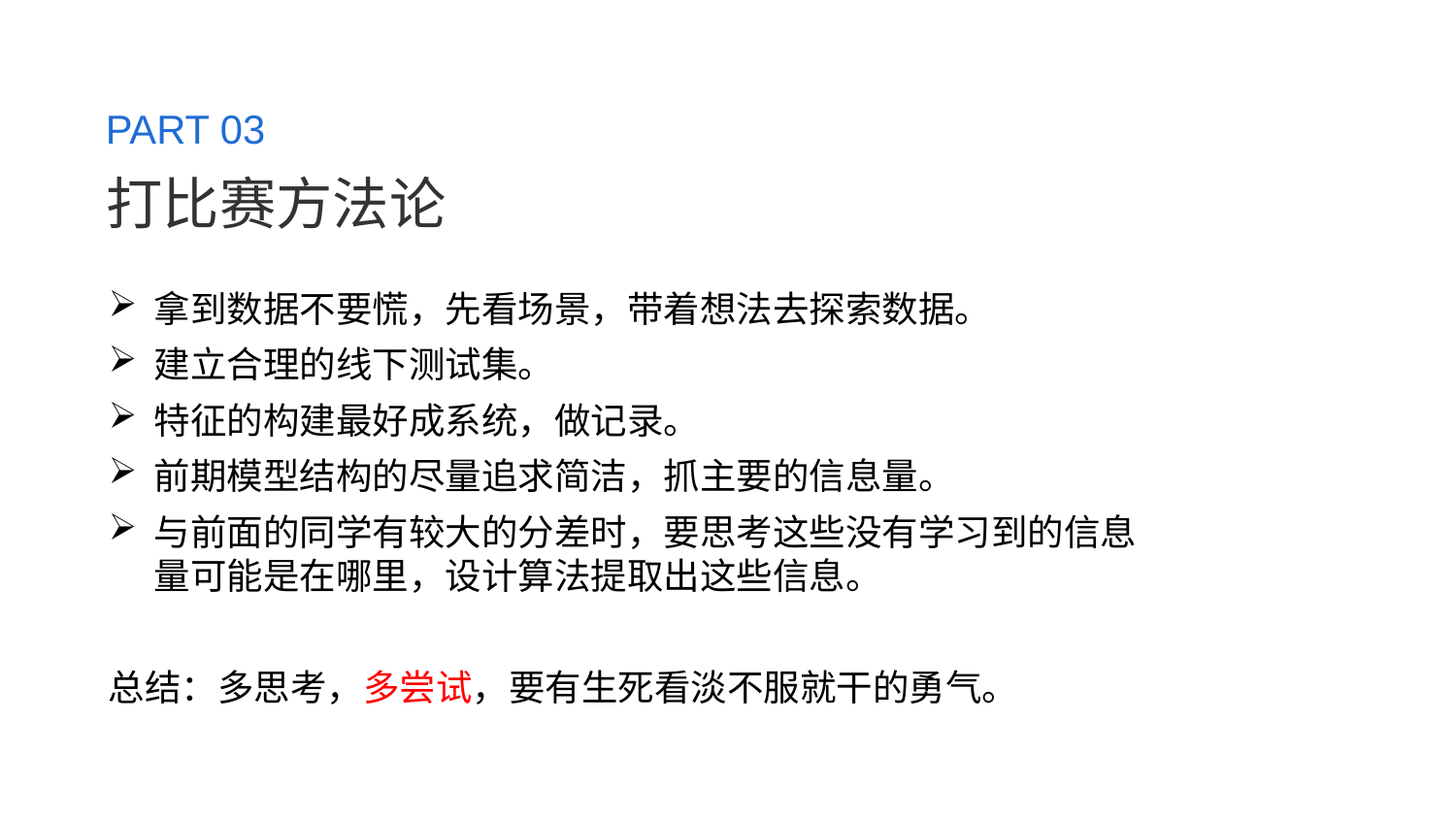

PART 03
打比赛方法论
拿到数据不要慌，先看场景，带着想法去探索数据。
建立合理的线下测试集。
特征的构建最好成系统，做记录。
前期模型结构的尽量追求简洁，抓主要的信息量。
与前面的同学有较大的分差时，要思考这些没有学习到的信息量可能是在哪里，设计算法提取出这些信息。

总结：多思考，多尝试，要有生死看淡不服就干的勇气。